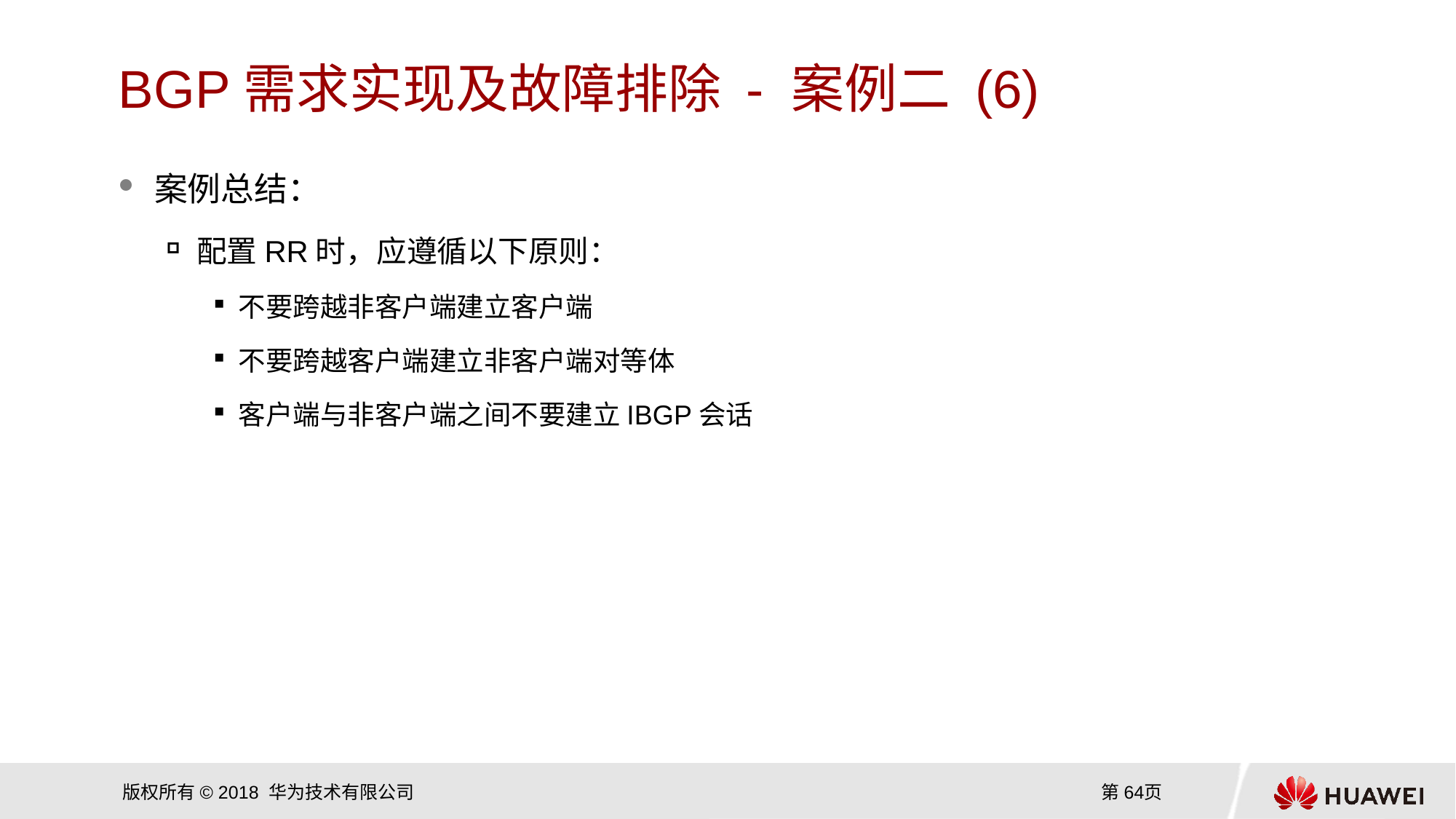

# BGP需求实现及故障排除 - 案例二 (6)
案例总结：
配置RR时，应遵循以下原则：
不要跨越非客户端建立客户端
不要跨越客户端建立非客户端对等体
客户端与非客户端之间不要建立IBGP会话